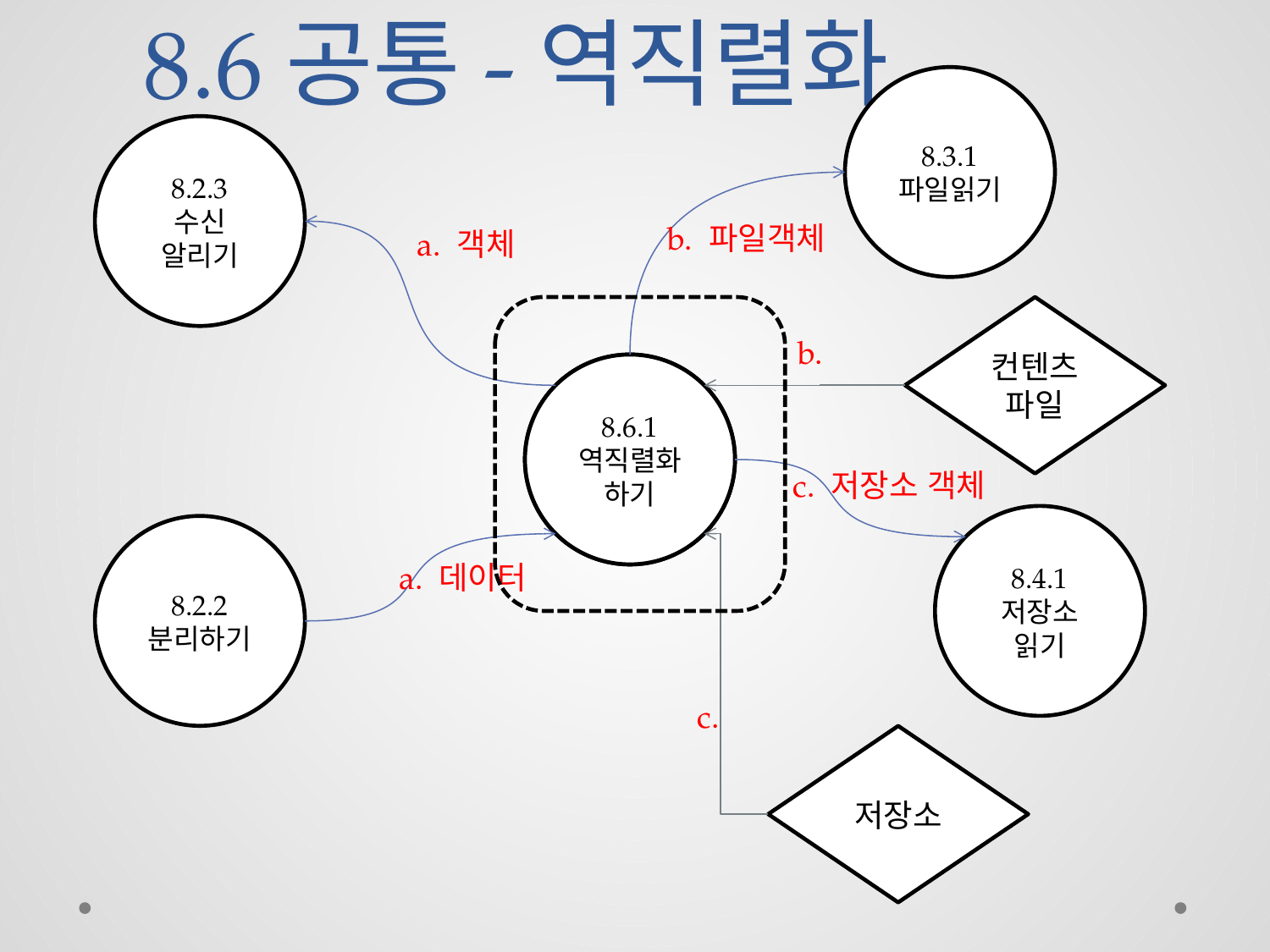

# 8.6공통-역직렬화
8.3.1
파일읽기
8.2.3
수신
알리기
b. 파일객체
a. 객체

컨텐츠
파일
b.
8.6.1
역직렬화
하기
8.6.1
역직렬화
하기
c. 저장소 객체
8.4.1
저장소
읽기
8.2.2
분리하기
a. 데이터
c.
저장소